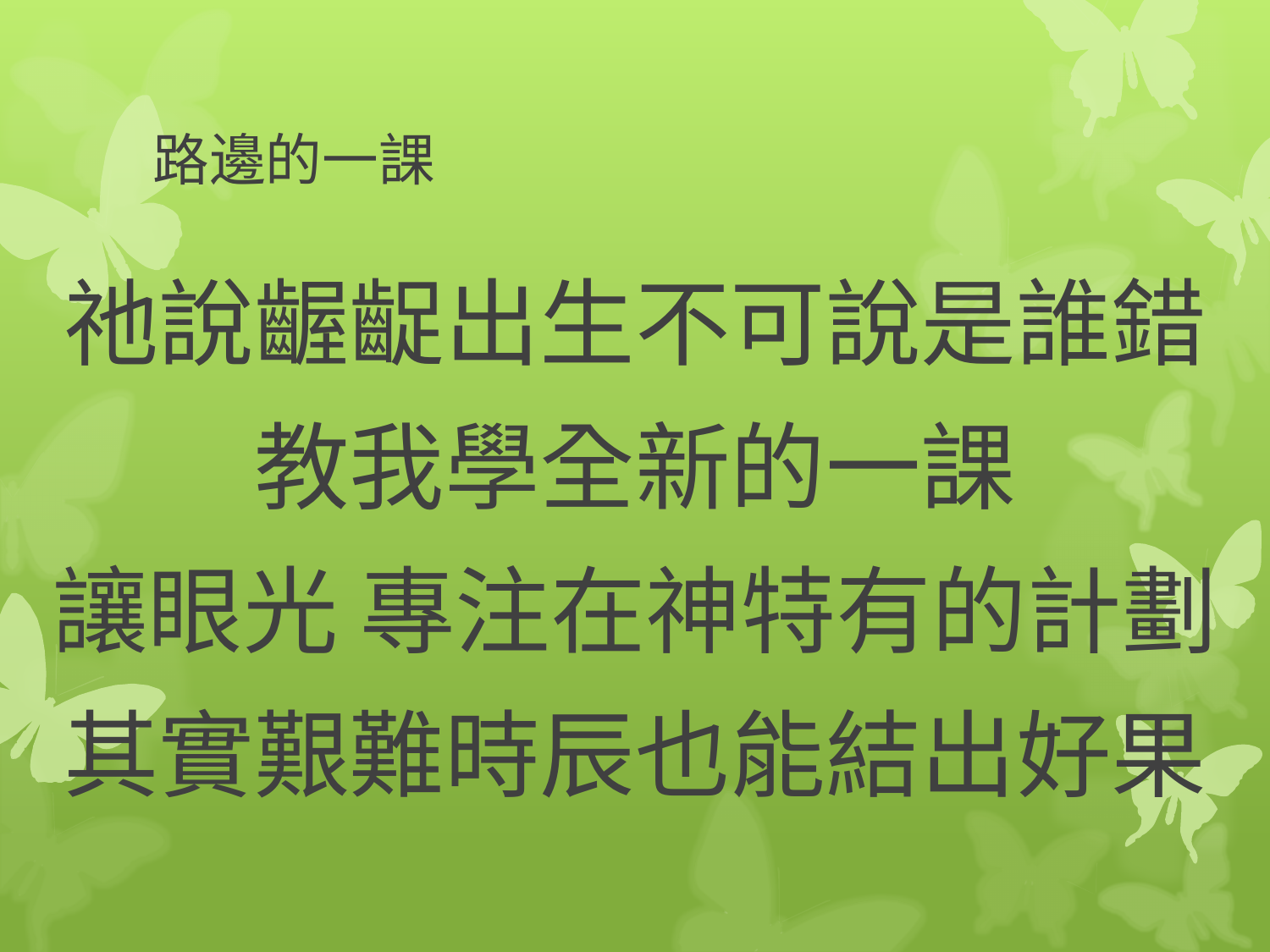

# 路邊的一課
祂說齷齪出生不可說是誰錯
教我學全新的一課
讓眼光 專注在神特有的計劃
其實艱難時辰也能結出好果